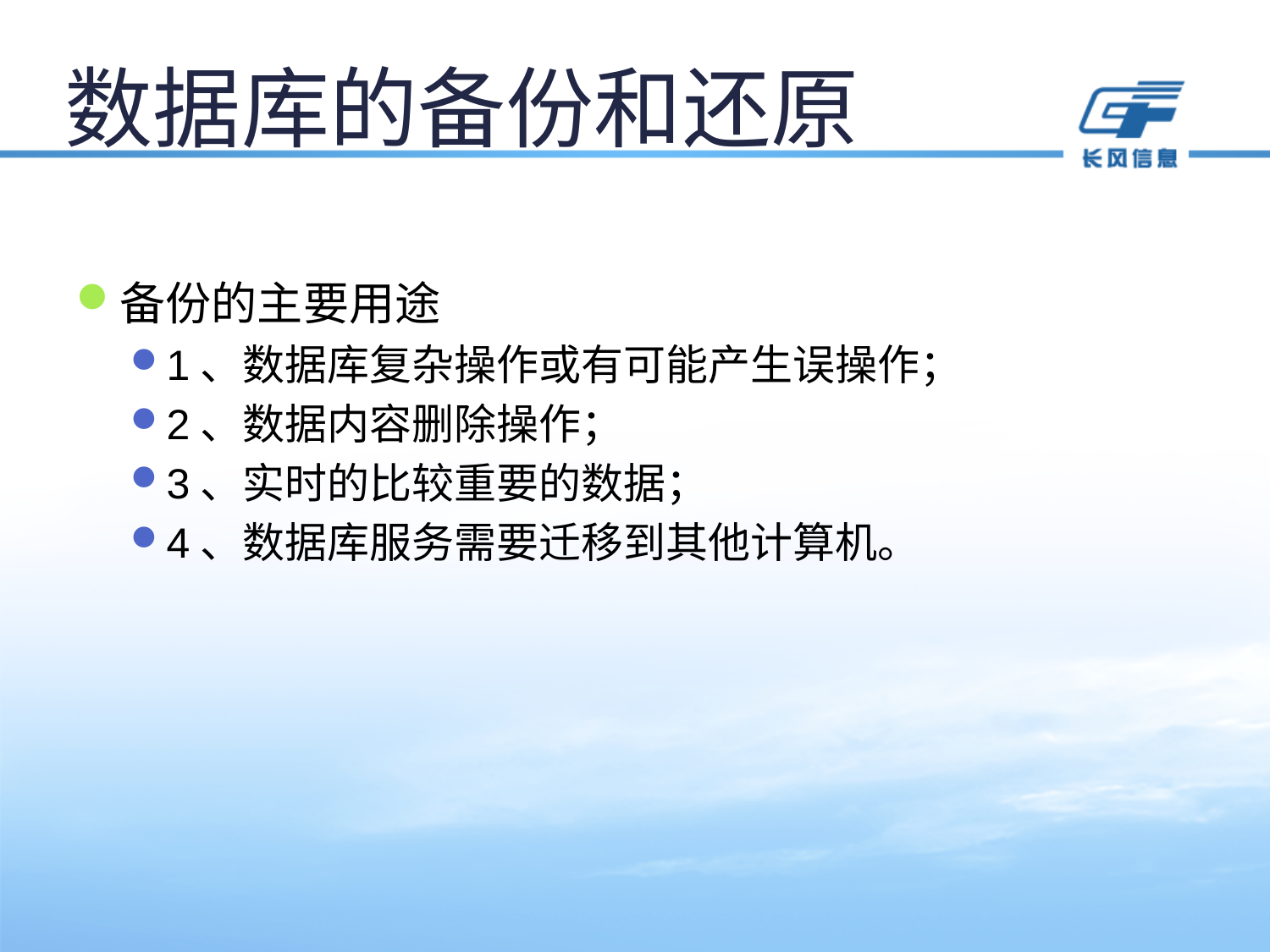

# 数据库的备份和还原
备份的主要用途
1、数据库复杂操作或有可能产生误操作；
2、数据内容删除操作；
3、实时的比较重要的数据；
4、数据库服务需要迁移到其他计算机。